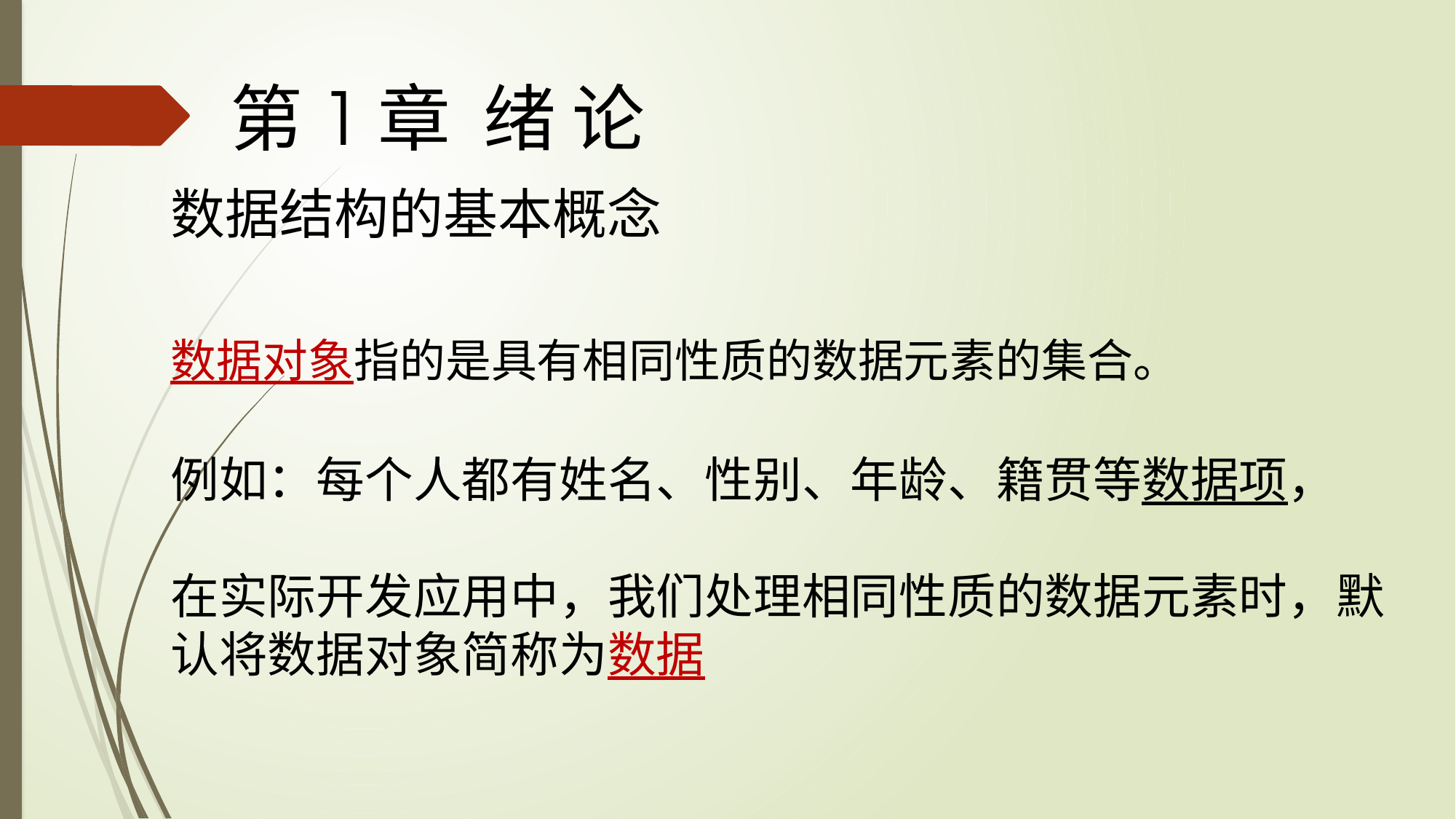

第1章  绪 论
数据结构的基本概念
数据对象指的是具有相同性质的数据元素的集合。

例如：每个人都有姓名、性别、年龄、籍贯等数据项，

在实际开发应用中，我们处理相同性质的数据元素时，默认将数据对象简称为数据